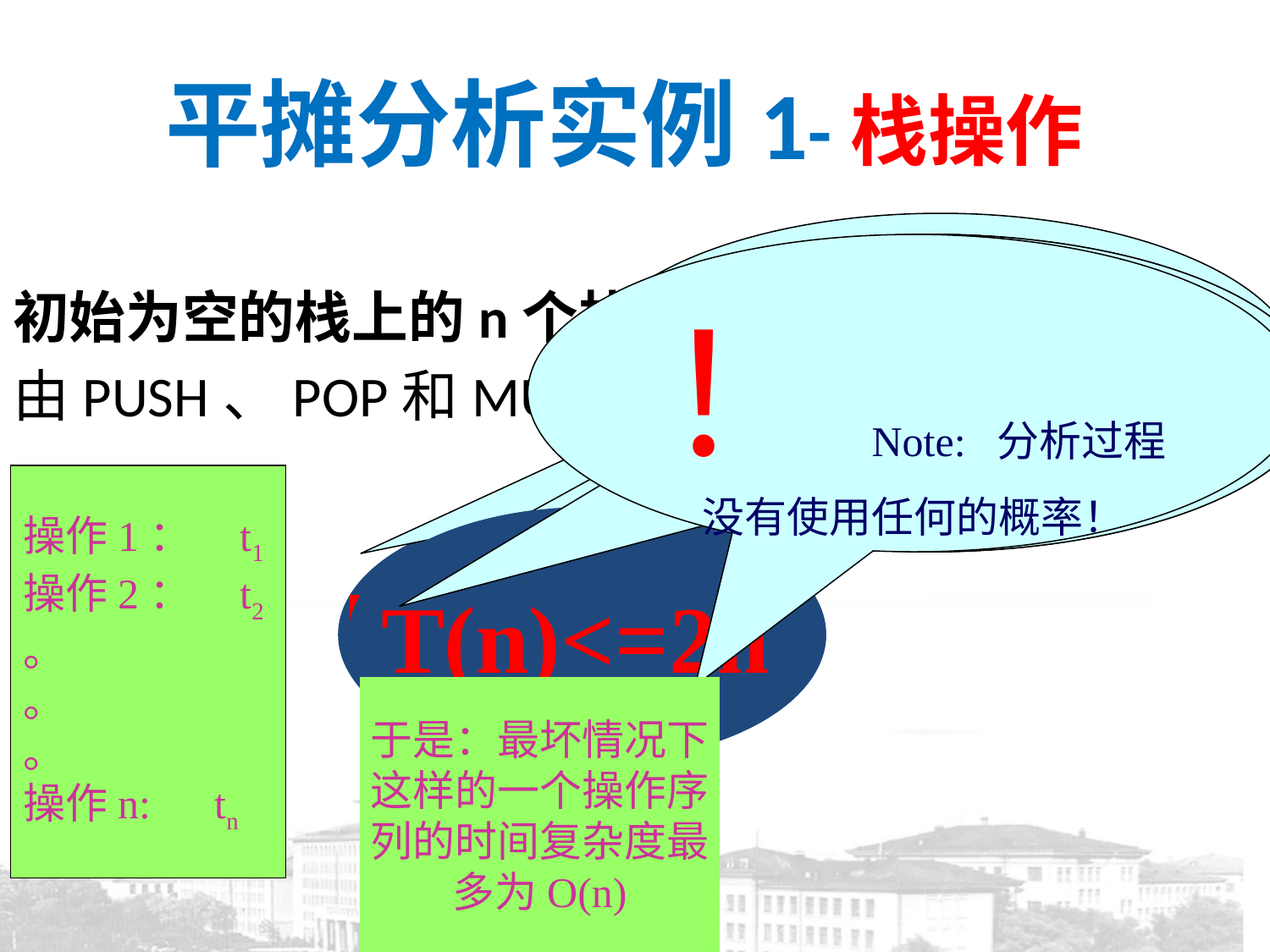

# 平摊分析实例1-栈操作
最坏情况下，每个操作都是:MULTIPOP

每个MULTIPOP的代价最坏是？
！Note:  分析过程没有使用任何的概率！
所以在一个非空栈上调用POP的次数(包括在MULTIPOP内的调用)至多等于PUSH的次数， 即至多为n
一个对象在每次被压入栈后至多被弹出一次
上面的分析太粗糙了！！！

我们从元素进出栈的情况来分析
初始为空的栈上的n个栈操作序列的分析
由PUSH、POP和MULTIPOP长为n的栈操作序列

操作1：    t1
操作2：    t2
。
。
。
操作n:      tn

T(n)=?
T(n)=n2
T(n)<=2n
平摊代价
=T(n)/n
=O(1)
于是：最坏情况下
这样的一个操作序
列的时间复杂度最
多为O(n)